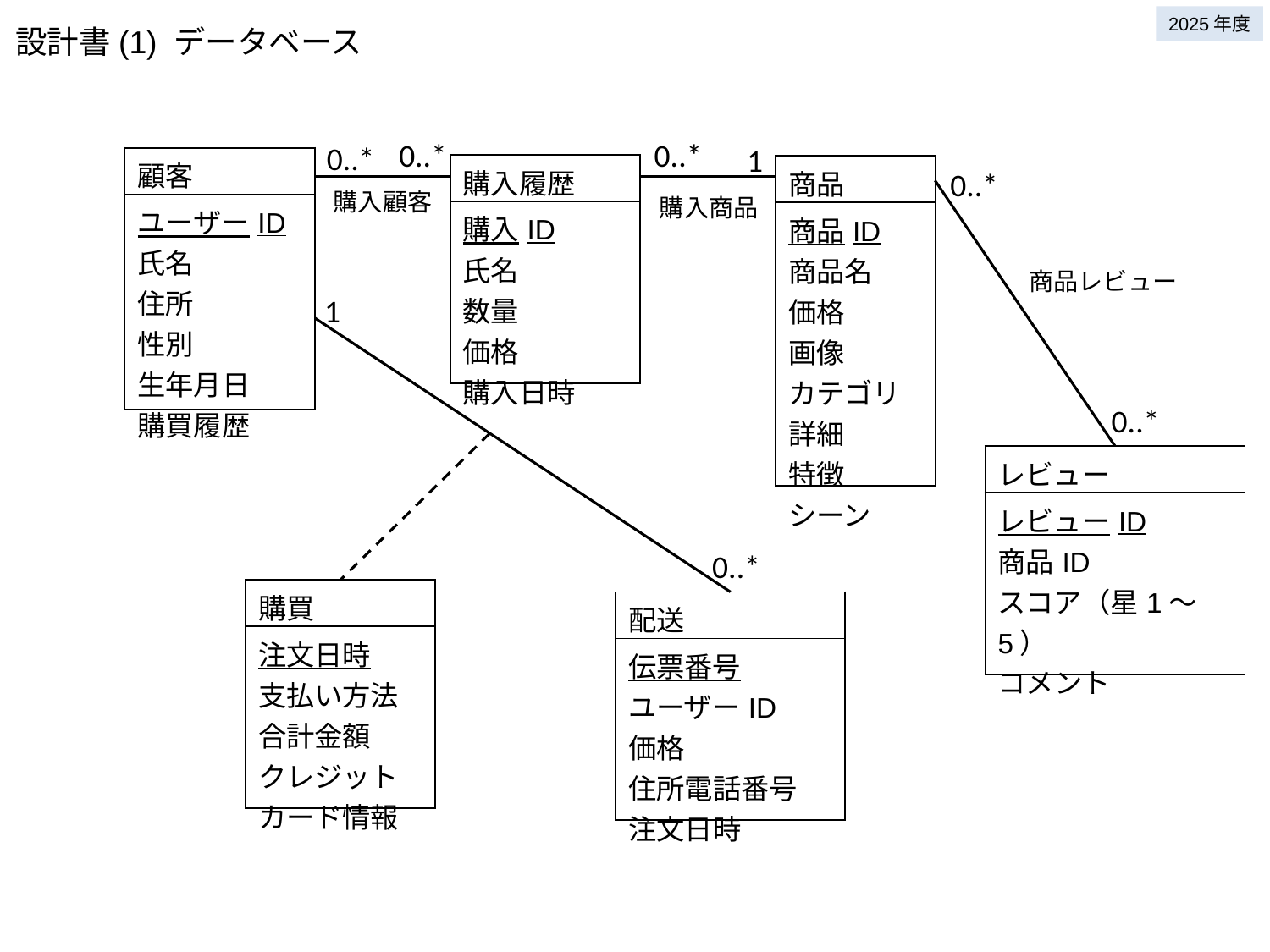

設計書(1) データベース
0..*
0..*
0..*
1
| 顧客 |
| --- |
| ユーザーID 氏名 住所 性別 生年月日 購買履歴 |
| 購入履歴 |
| --- |
| 購入ID 氏名 数量 価格 購入日時 |
| 商品 |
| --- |
| 商品ID 商品名 価格 画像 カテゴリ 詳細 特徴 シーン |
0..*
購入顧客
購入商品
商品レビュー
1
0..*
| レビュー |
| --- |
| レビューID 商品ID スコア（星1〜5） コメント |
0..*
| 購買 |
| --- |
| 注文日時 支払い方法 合計金額 クレジットカード情報 |
| 配送 |
| --- |
| 伝票番号 ユーザーID 価格 住所電話番号 注文日時 |